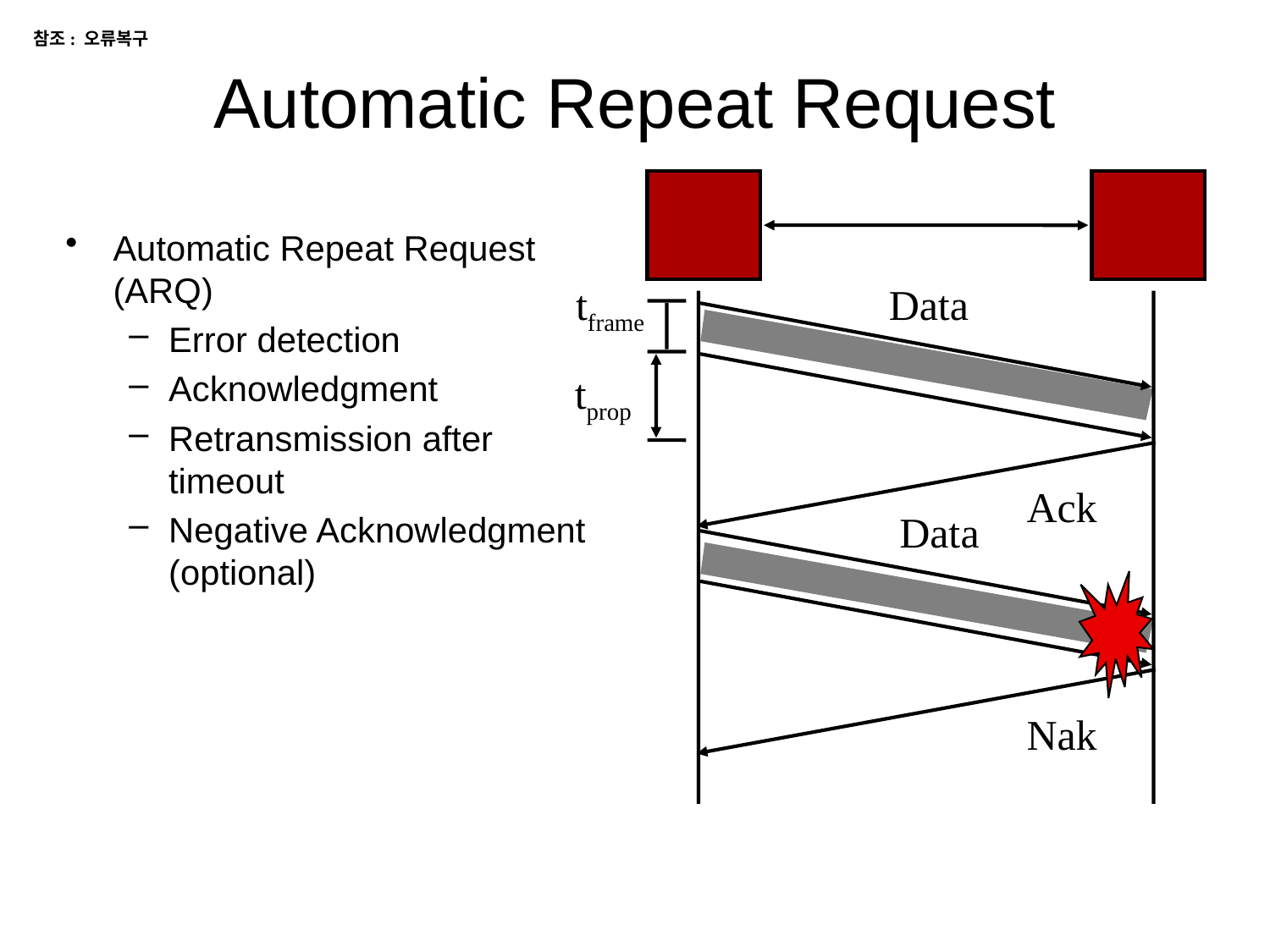

참조: 오류복구
# Automatic Repeat Request

tframe
Data

tprop

Ack
Data

Nak
Automatic Repeat Request (ARQ)
Error detection
Acknowledgment
Retransmission after timeout
Negative Acknowledgment (optional)